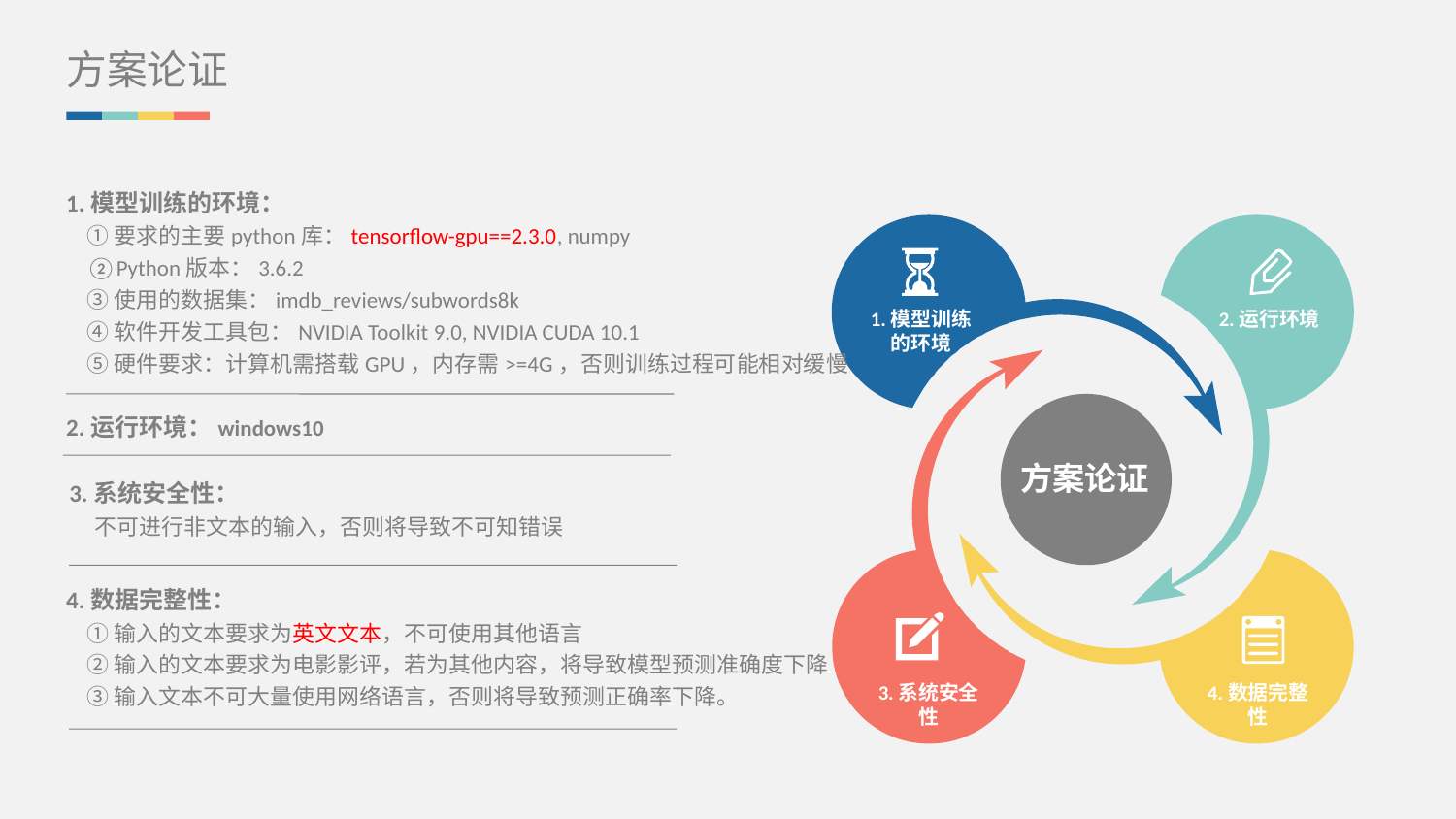

方案论证

1.模型训练的环境：
    ①要求的主要python库：tensorflow-gpu==2.3.0, numpy
    ②Python版本：3.6.2
    ③使用的数据集：imdb_reviews/subwords8k
    ④软件开发工具包：NVIDIA Toolkit 9.0, NVIDIA CUDA 10.1
    ⑤硬件要求：计算机需搭载GPU，内存需>=4G，否则训练过程可能相对缓慢

1.模型训练的环境
2.运行环境

2.运行环境：windows10

方案论证
3.系统安全性：
    不可进行非文本的输入，否则将导致不可知错误

4.数据完整性：
    ①输入的文本要求为英文文本，不可使用其他语言
    ②输入的文本要求为电影影评，若为其他内容，将导致模型预测准确度下降
    ③输入文本不可大量使用网络语言，否则将导致预测正确率下降。

3.系统安全性
4.数据完整性